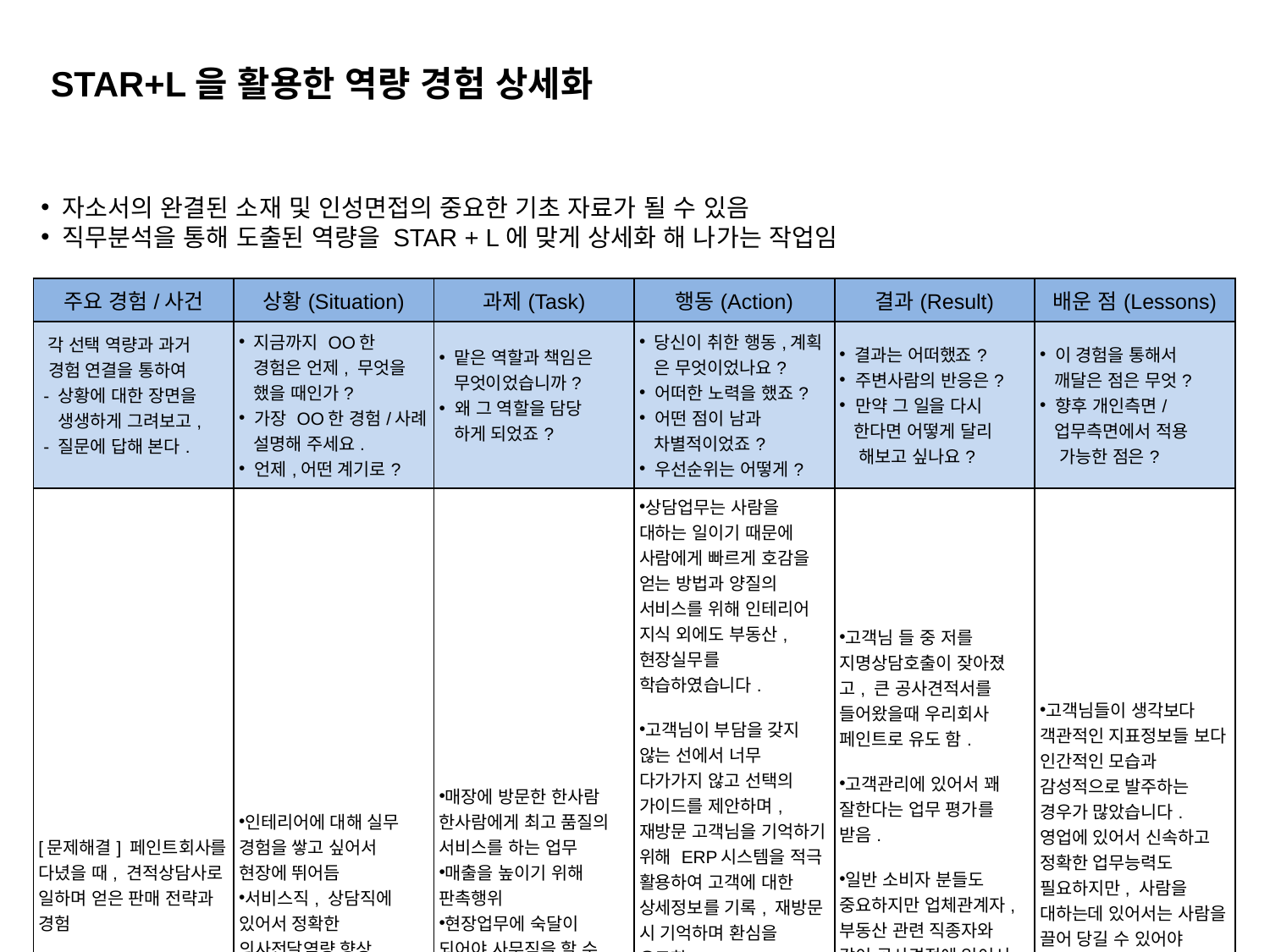

STAR+L을 활용한 역량 경험 상세화
 자소서의 완결된 소재 및 인성면접의 중요한 기초 자료가 될 수 있음
 직무분석을 통해 도출된 역량을 STAR + L에 맞게 상세화 해 나가는 작업임
| 주요 경험/사건 | 상황(Situation) | 과제(Task) | 행동(Action) | 결과(Result) | 배운 점(Lessons) |
| --- | --- | --- | --- | --- | --- |
| 각 선택 역량과 과거 경험 연결을 통하여 - 상황에 대한 장면을 생생하게 그려보고, - 질문에 답해 본다. | 지금까지 OO한 경험은 언제, 무엇을 했을 때인가? 가장 OO한 경험/사례 설명해 주세요. 언제,어떤 계기로? | 맡은 역할과 책임은 무엇이었습니까? 왜 그 역할을 담당 하게 되었죠? | 당신이 취한 행동,계획 은 무엇이었나요? 어떠한 노력을 했죠? 어떤 점이 남과 차별적이었죠? 우선순위는 어떻게? | 결과는 어떠했죠? 주변사람의 반응은? 만약 그 일을 다시 한다면 어떻게 달리 해보고 싶나요? | 이 경험을 통해서 깨달은 점은 무엇? 향후 개인측면/ 업무측면에서 적용 가능한 점은? |
| [문제해결] 페인트회사를 다녔을 때, 견적상담사로 일하며 얻은 판매 전략과 경험 | 인테리어에 대해 실무 경험을 쌓고 싶어서 현장에 뛰어듬 서비스직, 상담직에 있어서 정확한 의사전달역량 향상 | 매장에 방문한 한사람 한사람에게 최고 품질의 서비스를 하는 업무 매출을 높이기 위해 판촉행위 현장업무에 숙달이 되어야 사무직을 할 수 있기 때문 | 상담업무는 사람을 대하는 일이기 때문에 사람에게 빠르게 호감을 얻는 방법과 양질의 서비스를 위해 인테리어 지식 외에도 부동산, 현장실무를 학습하였습니다. 고객님이 부담을 갖지 않는 선에서 너무 다가가지 않고 선택의 가이드를 제안하며, 재방문 고객님을 기억하기 위해 ERP시스템을 적극 활용하여 고객에 대한 상세정보를 기록, 재방문 시 기억하며 환심을 유도함. 너무 많은 정보는 오히려 선택에 있어서 방해 되기 때문에 나만의 상담 가이드라인을 만들어 손쉽게 정보전달을 하였고, 다른 직원과는 다르게 직접 공사현장실무을 뛰며 우리 제품의 각 장단점을 솔직하게 전달함. 다양한 고객의 지식수준을 따라가기 위해 부동산,인테리어 실무(페인트, 목공, 도배, 타일 등)에 대한 관련 서적, 공사 실무자 블로그를 통한 공부를 함. | 고객님 들 중 저를 지명상담호출이 잦아졌고, 큰 공사견적서를 들어왔을때 우리회사 페인트로 유도 함. 고객관리에 있어서 꽤 잘한다는 업무 평가를 받음. 일반 소비자 분들도 중요하지만 업체관계자, 부동산 관련 직종자와 같이 공사견적에 있어서 발주할 수 있는 실무자 분들을 위주로 판촉, 친밀도, 영업을 하고싶습니다. 그리고 직접 1인 마케터가 되어 자사 제품을 홍보하겠습니다. | 고객님들이 생각보다 객관적인 지표정보들 보다 인간적인 모습과 감성적으로 발주하는 경우가 많았습니다. 영업에 있어서 신속하고 정확한 업무능력도 필요하지만, 사람을 대하는데 있어서는 사람을 끌어 당길 수 있어야 한다고 배웠습니다. 사람을 상대하는 설명회, 컨설팅에 있어서 논리 정연하게 말을 할 수 있다. |
| [협업] |  |  |  |  |  |
| [학습능력] |  |  |  |  |  |